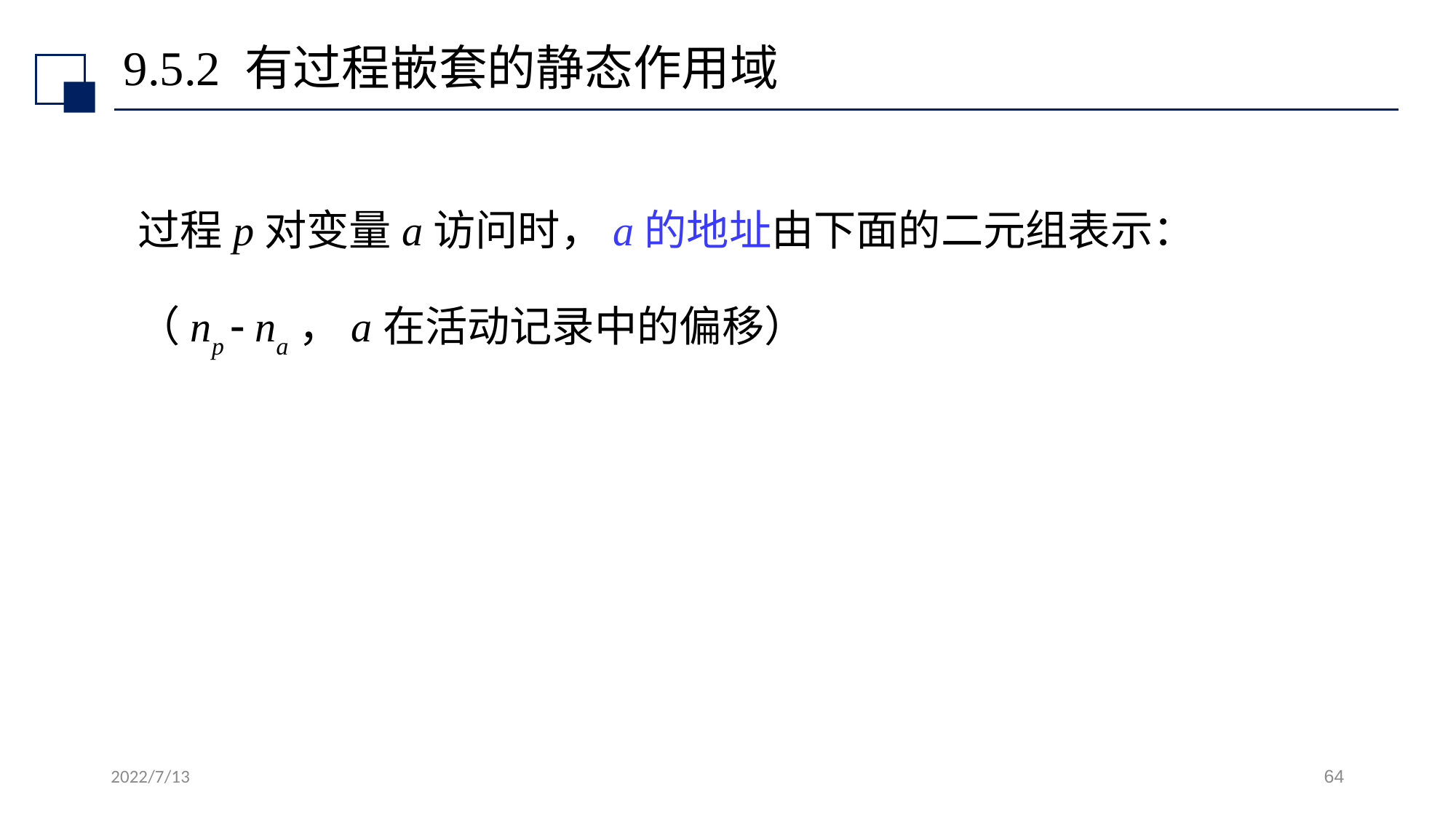

# 9.5.2 有过程嵌套的静态作用域
过程p对变量a访问时，a的地址由下面的二元组表示：
（np − na，a在活动记录中的偏移）
2022/7/13
64